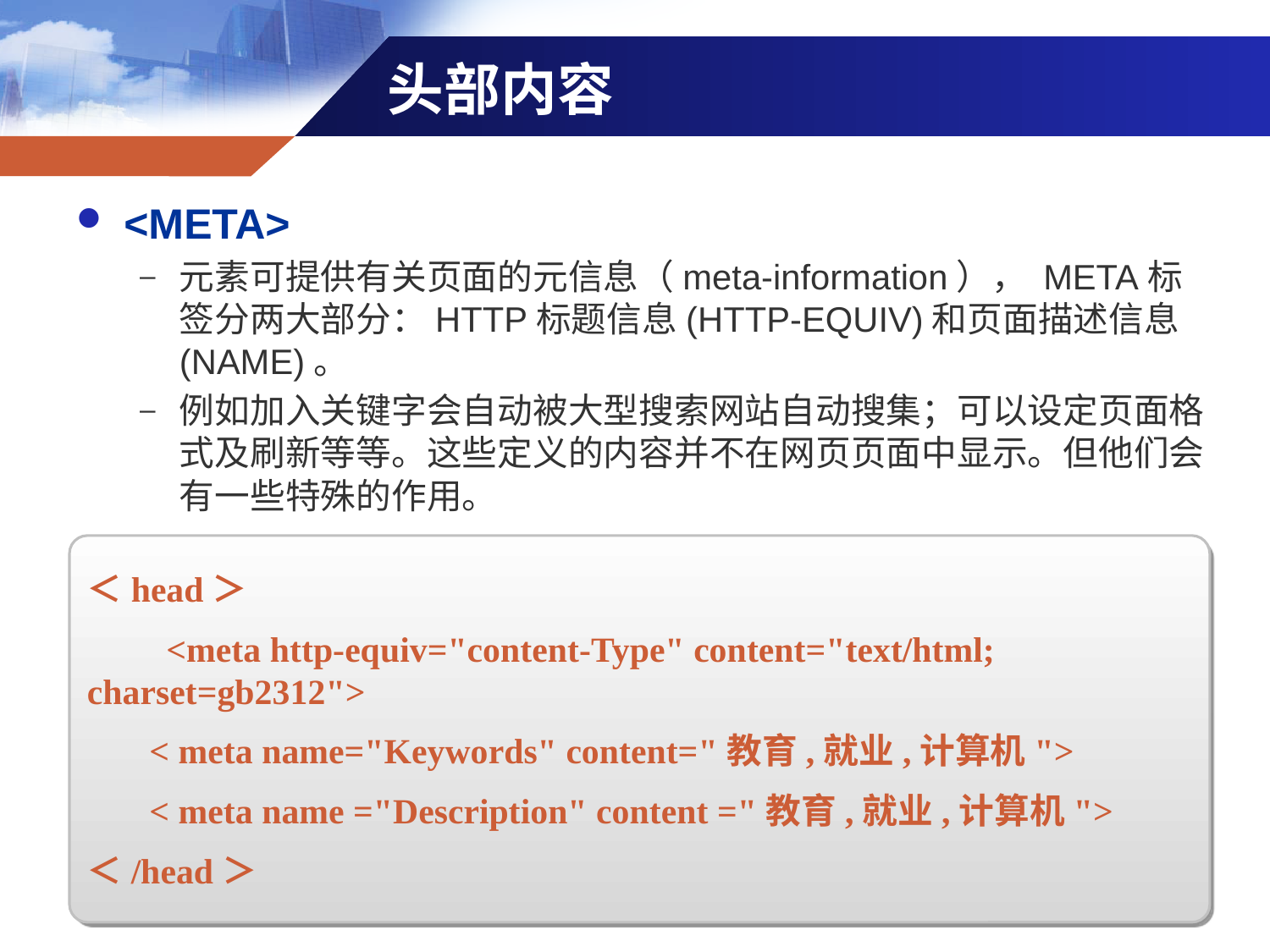

# 头部内容
<META>
元素可提供有关页面的元信息（meta-information）， META标签分两大部分：HTTP标题信息(HTTP-EQUIV)和页面描述信息(NAME)。
例如加入关键字会自动被大型搜索网站自动搜集；可以设定页面格式及刷新等等。这些定义的内容并不在网页页面中显示。但他们会有一些特殊的作用。
＜head＞
　　<meta http-equiv="content-Type" content="text/html; charset=gb2312">
       < meta name="Keywords" content="教育,就业,计算机">
       < meta name ="Description" content ="教育,就业,计算机">
＜/head＞